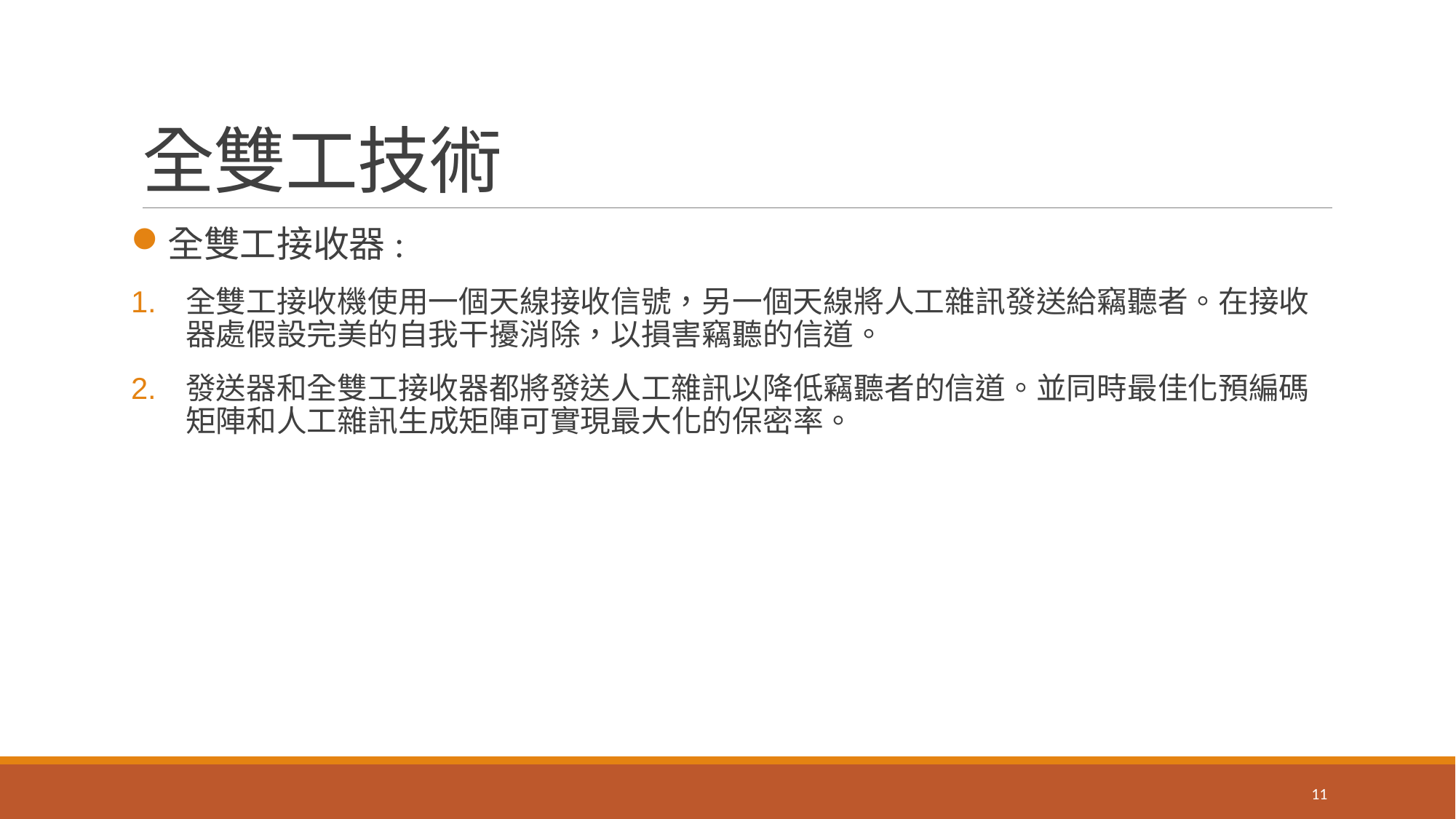

# 全雙工技術
全雙工接收器:
全雙工接收機使用一個天線接收信號，另一個天線將人工雜訊發送給竊聽者。在接收器處假設完美的自我干擾消除，以損害竊聽的信道。
發送器和全雙工接收器都將發送人工雜訊以降低竊聽者的信道。並同時最佳化預編碼矩陣和人工雜訊生成矩陣可實現最大化的保密率。

11